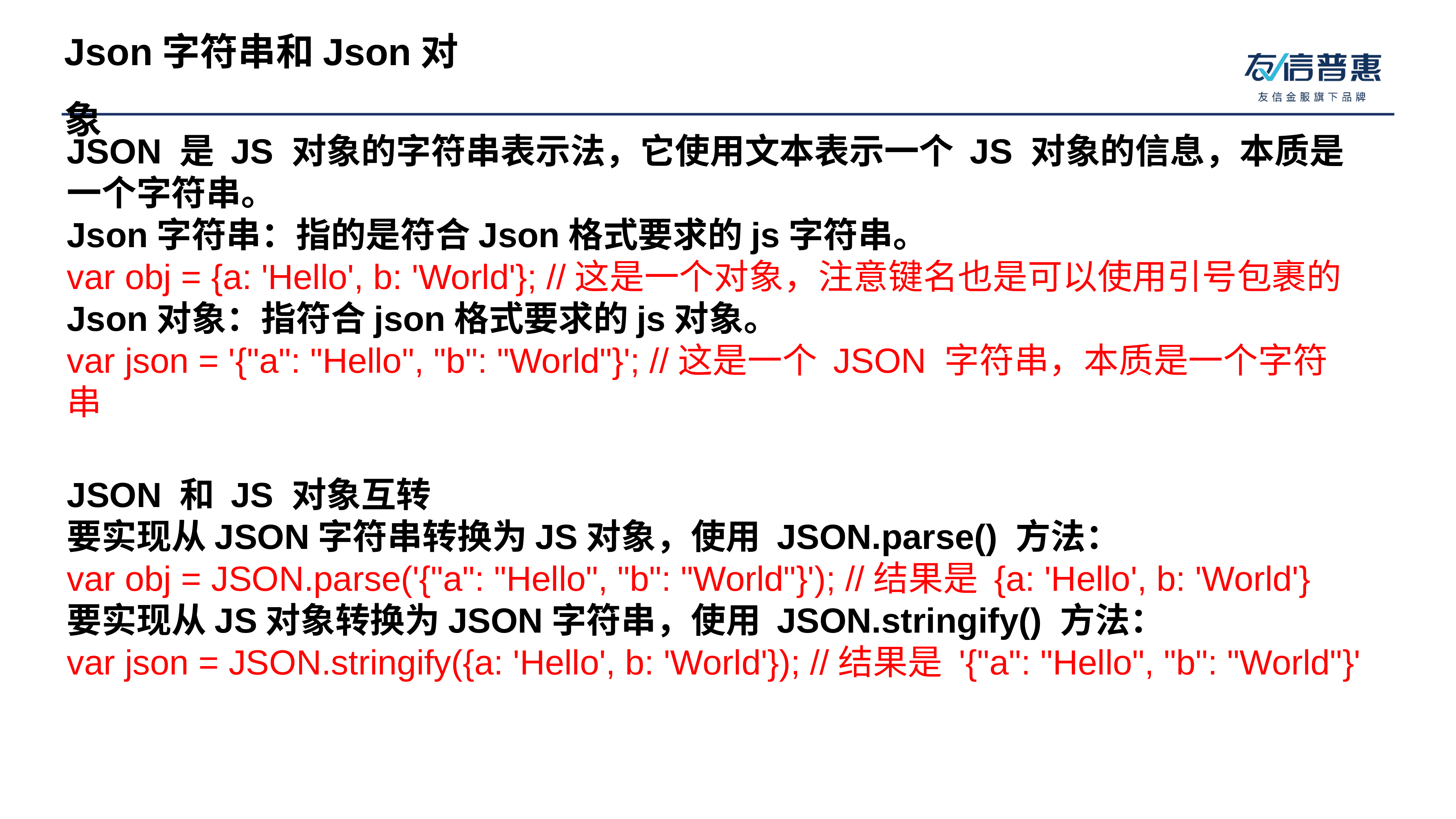

Json字符串和Json对象
JSON 是 JS 对象的字符串表示法，它使用文本表示一个 JS 对象的信息，本质是一个字符串。
Json字符串：指的是符合Json格式要求的js字符串。
var obj = {a: 'Hello', b: 'World'}; //这是一个对象，注意键名也是可以使用引号包裹的
Json对象：指符合json格式要求的js对象。
var json = '{"a": "Hello", "b": "World"}'; //这是一个 JSON 字符串，本质是一个字符串
JSON 和 JS 对象互转
要实现从JSON字符串转换为JS对象，使用 JSON.parse() 方法：
var obj = JSON.parse('{"a": "Hello", "b": "World"}'); //结果是 {a: 'Hello', b: 'World'}
要实现从JS对象转换为JSON字符串，使用 JSON.stringify() 方法：
var json = JSON.stringify({a: 'Hello', b: 'World'}); //结果是 '{"a": "Hello", "b": "World"}'